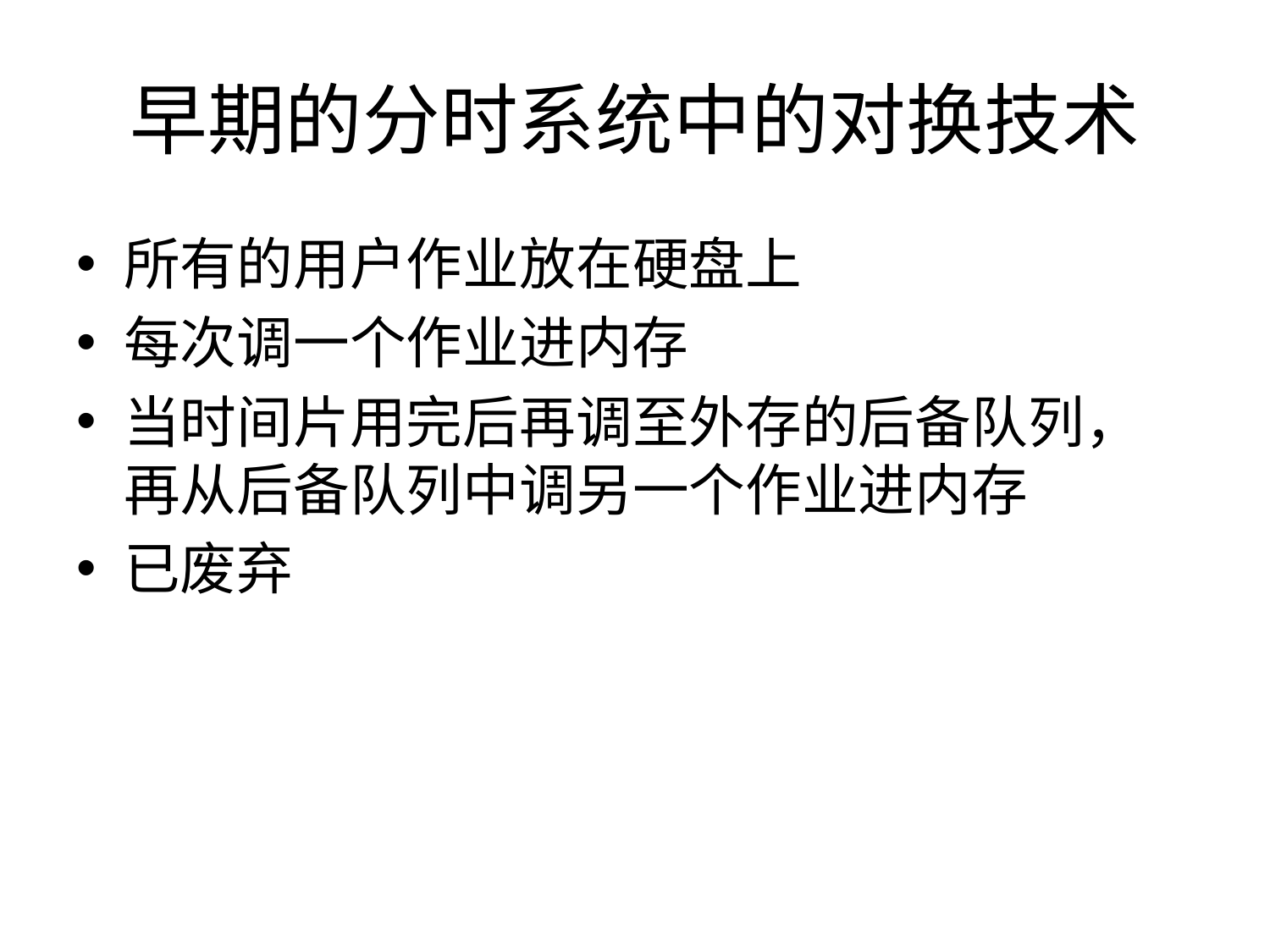

# 早期的分时系统中的对换技术
所有的用户作业放在硬盘上
每次调一个作业进内存
当时间片用完后再调至外存的后备队列，再从后备队列中调另一个作业进内存
已废弃